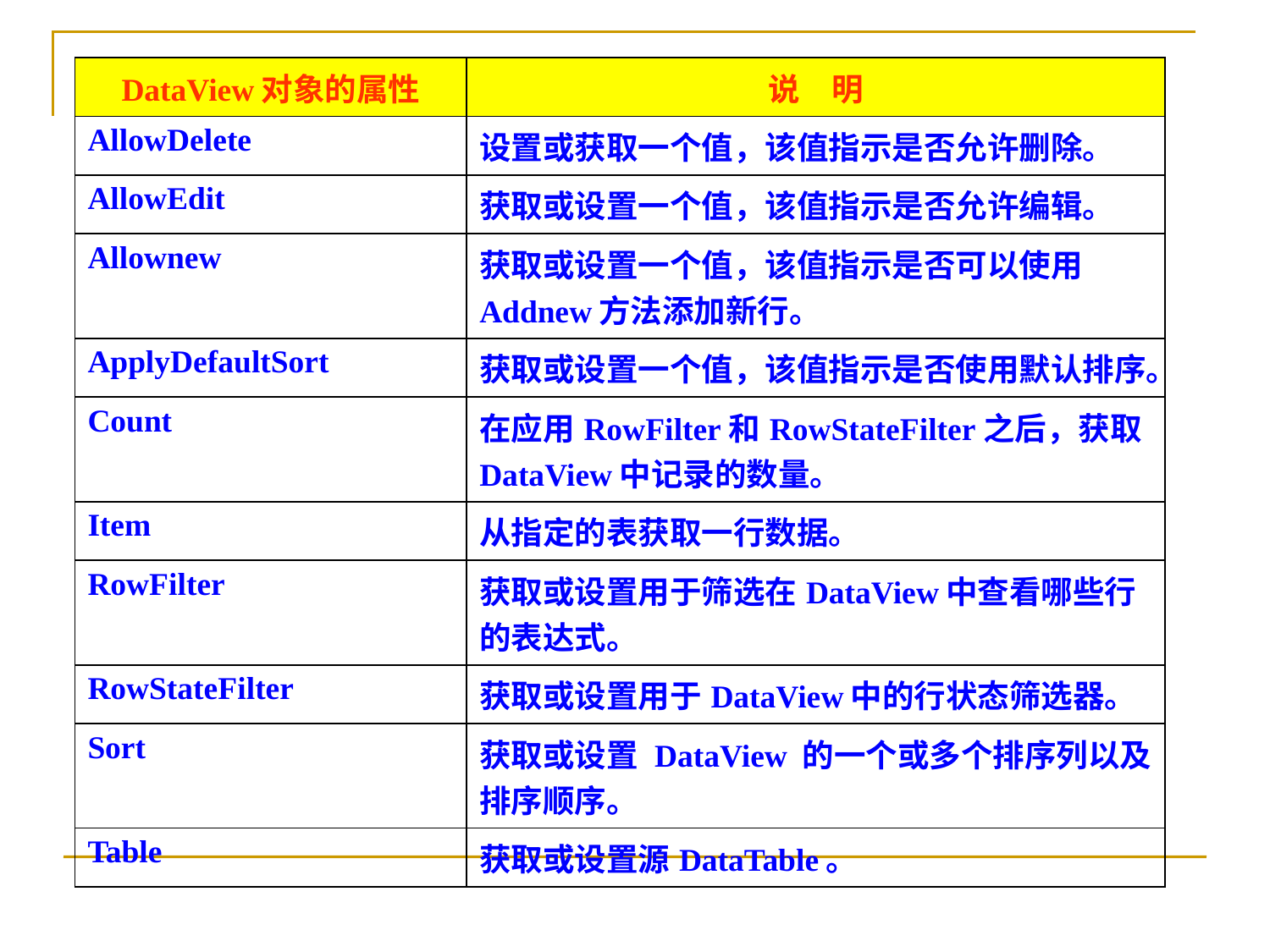

| DataView对象的属性 | 说　明 |
| --- | --- |
| AllowDelete | 设置或获取一个值，该值指示是否允许删除。 |
| AllowEdit | 获取或设置一个值，该值指示是否允许编辑。 |
| Allownew | 获取或设置一个值，该值指示是否可以使用Addnew方法添加新行。 |
| ApplyDefaultSort | 获取或设置一个值，该值指示是否使用默认排序。 |
| Count | 在应用RowFilter和RowStateFilter之后，获取DataView中记录的数量。 |
| Item | 从指定的表获取一行数据。 |
| RowFilter | 获取或设置用于筛选在DataView中查看哪些行的表达式。 |
| RowStateFilter | 获取或设置用于DataView中的行状态筛选器。 |
| Sort | 获取或设置 DataView 的一个或多个排序列以及排序顺序。 |
| Table | 获取或设置源DataTable。 |